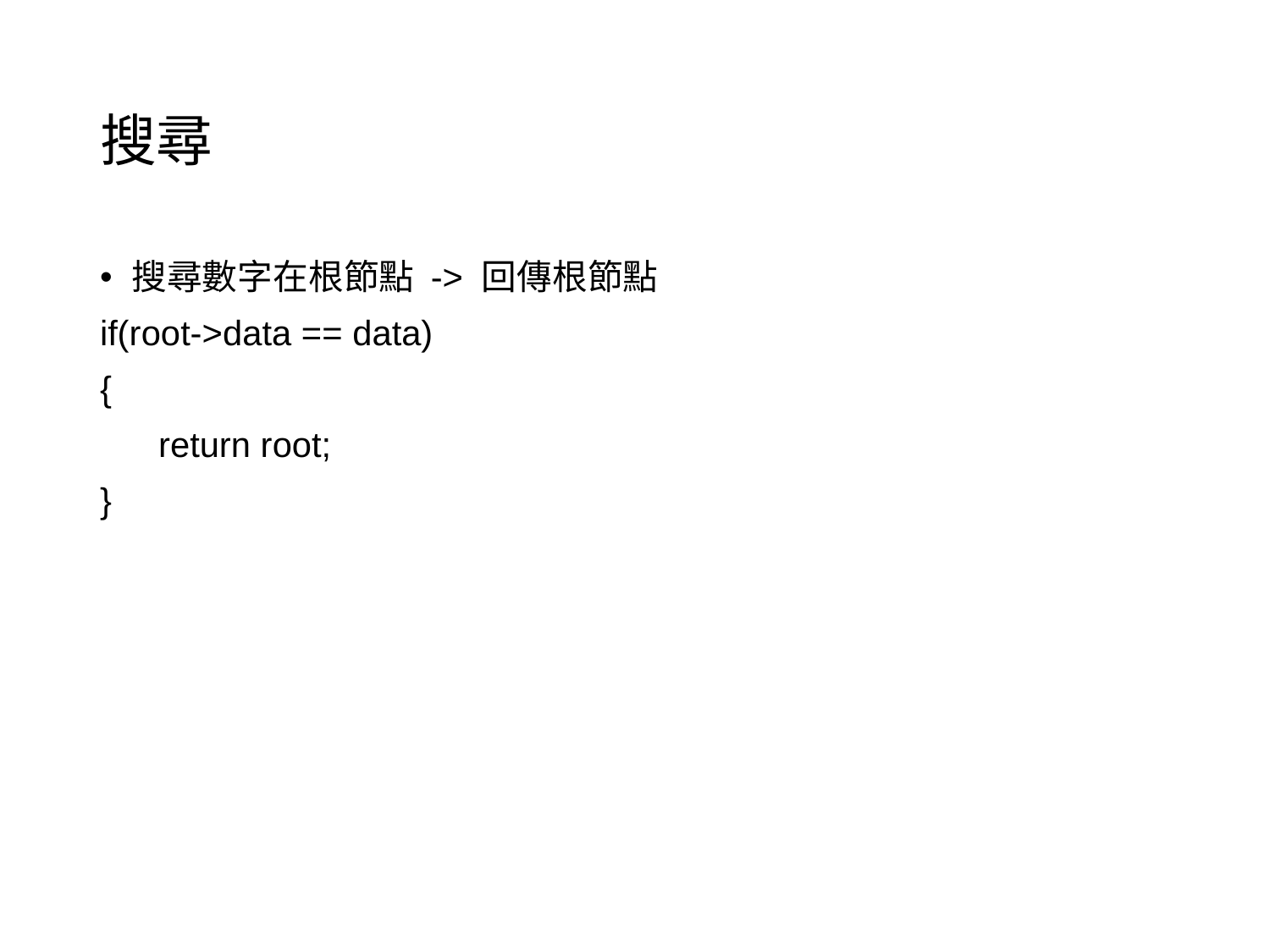

# 搜尋
搜尋數字在根節點 -> 回傳根節點
if(root->data == data)
{
      return root;
}